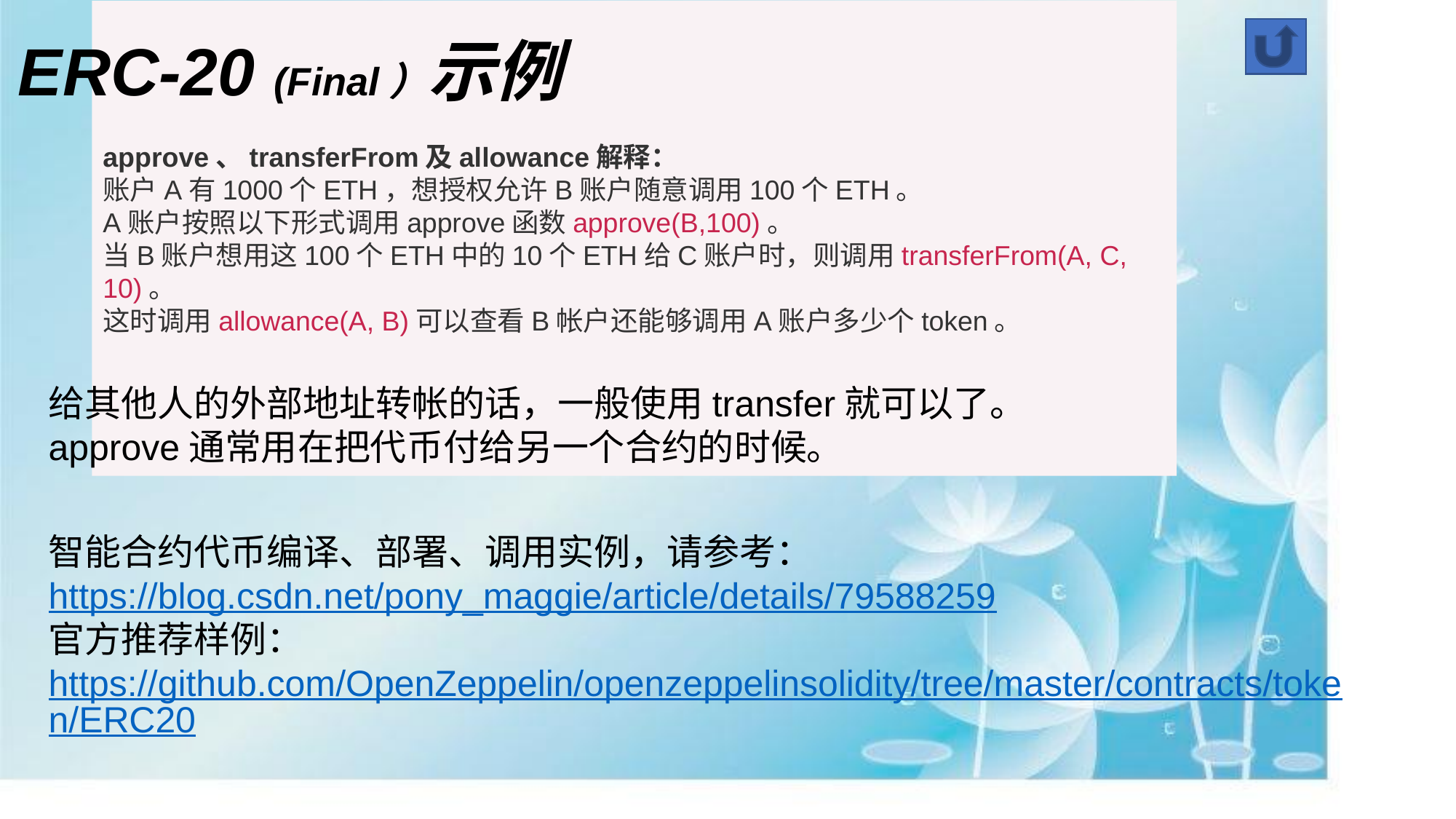

# ERC-20 (Final）示例
approve、transferFrom及allowance解释：
账户A有1000个ETH，想授权允许B账户随意调用100个ETH。
A账户按照以下形式调用approve函数approve(B,100)。
当B账户想用这100个ETH中的10个ETH给C账户时，则调用transferFrom(A, C, 10)。
这时调用allowance(A, B)可以查看B帐户还能够调用A账户多少个token。
给其他人的外部地址转帐的话，一般使用transfer就可以了。
approve通常用在把代币付给另一个合约的时候。
智能合约代币编译、部署、调用实例，请参考：https://blog.csdn.net/pony_maggie/article/details/79588259
官方推荐样例：https://github.com/OpenZeppelin/openzeppelinsolidity/tree/master/contracts/token/ERC20